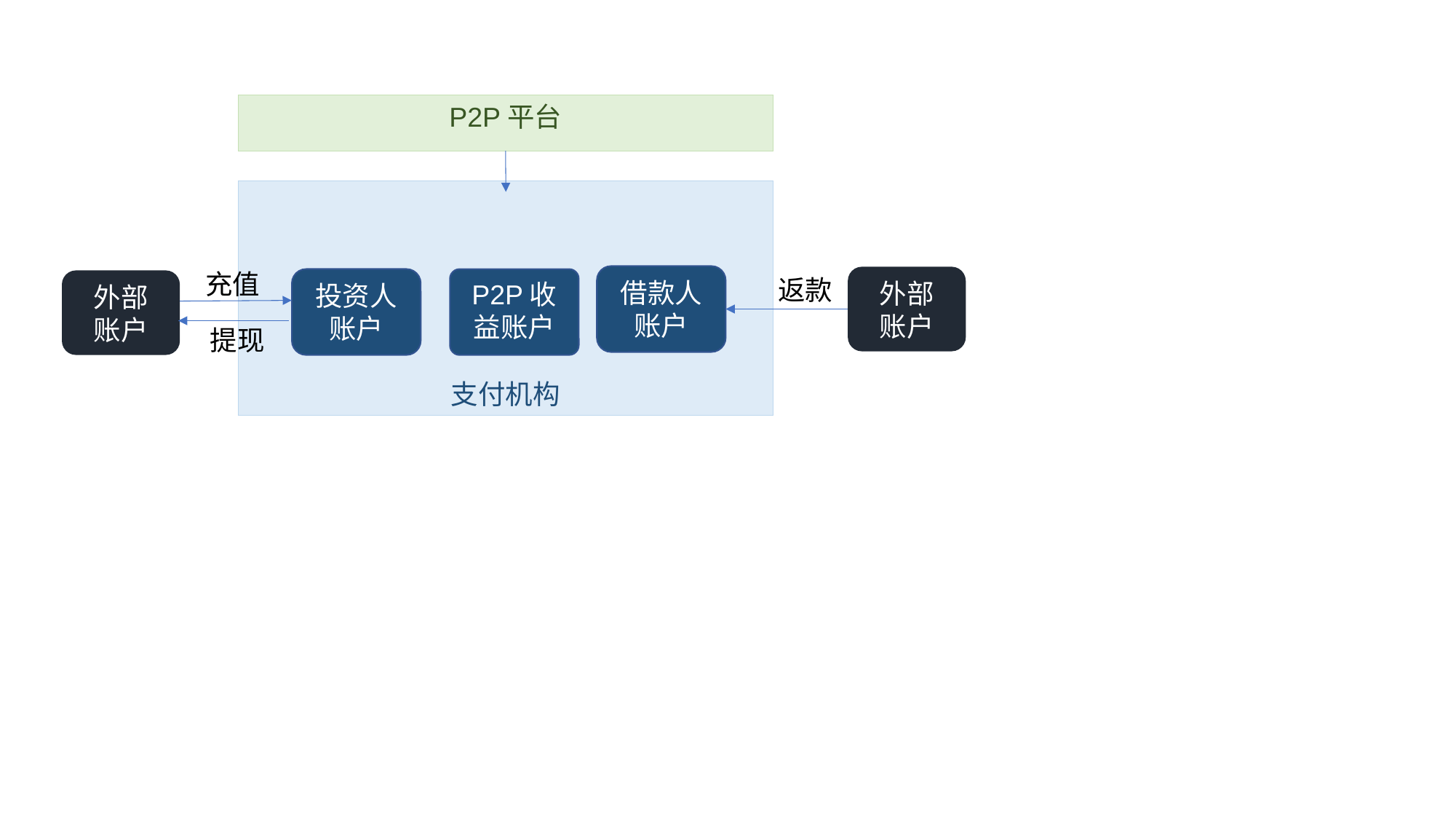

P2P平台
支付机构
充值
借款人账户
外部
账户
返款
投资人账户
P2P收益账户
外部
账户
提现